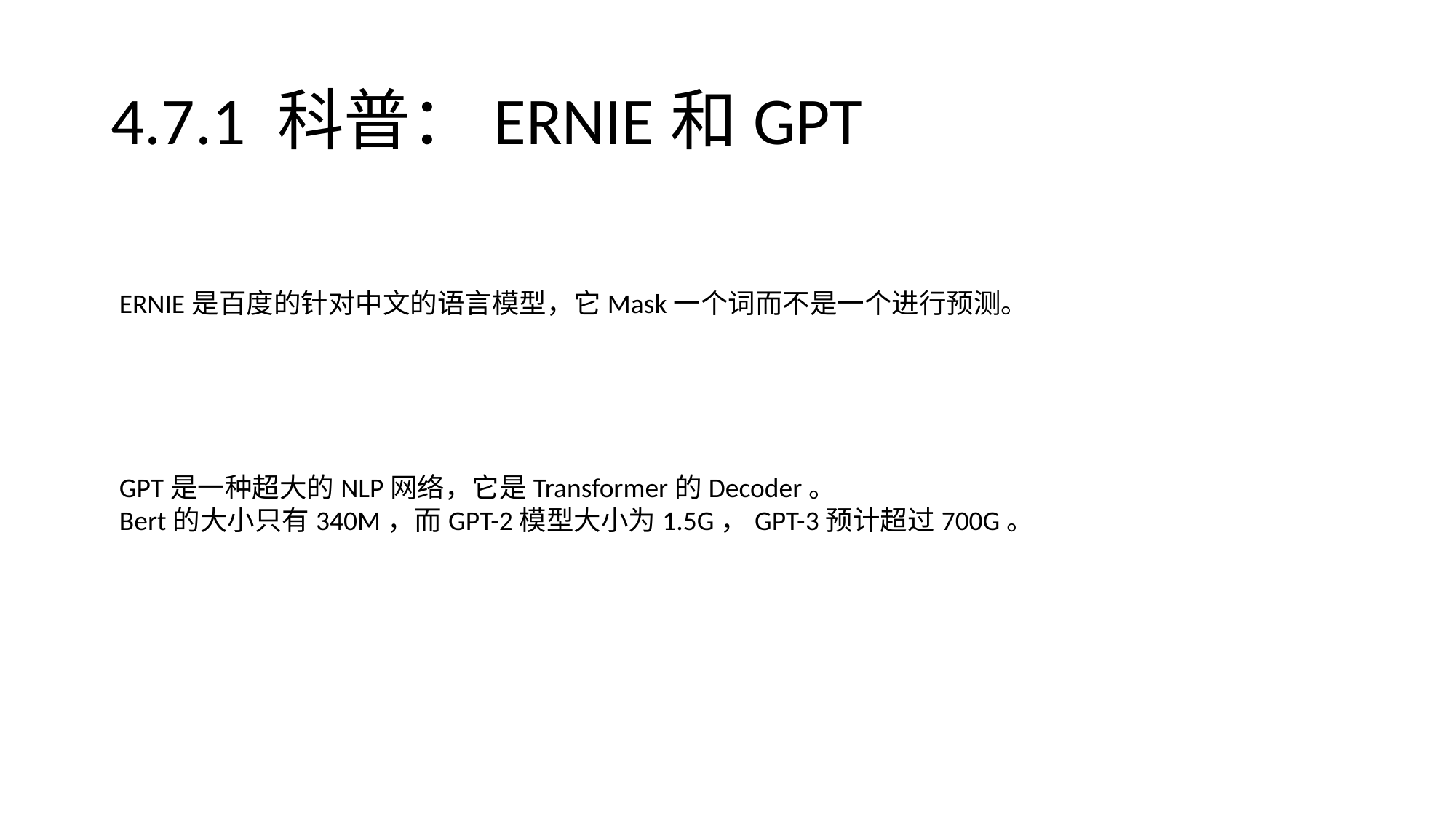

# 4.7.1 科普：ERNIE和GPT
ERNIE是百度的针对中文的语言模型，它Mask一个词而不是一个进行预测。
GPT是一种超大的NLP网络，它是Transformer的Decoder。
Bert的大小只有340M，而GPT-2模型大小为1.5G，GPT-3预计超过700G。